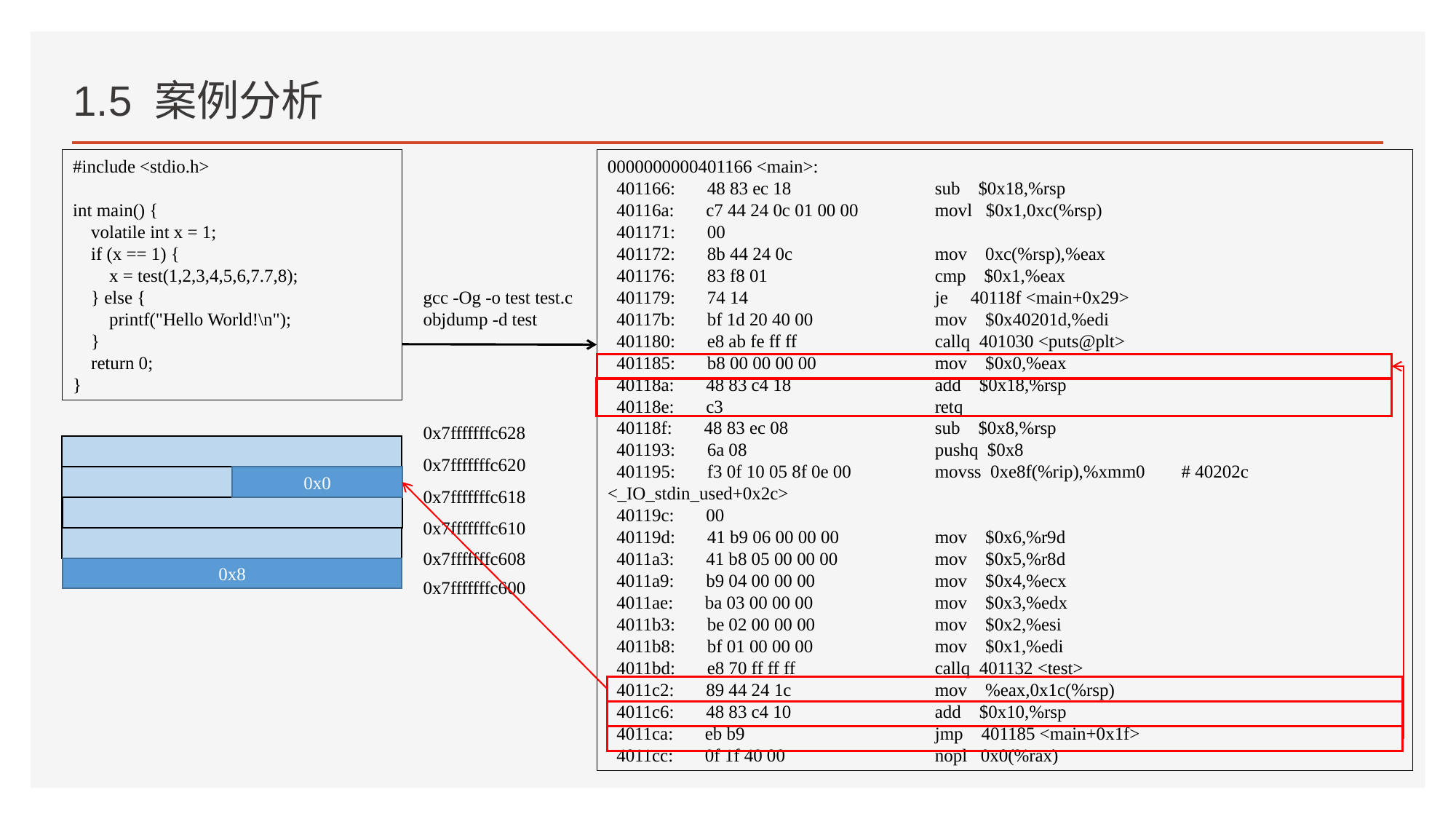

# 1.5 案例分析
#include <stdio.h>

int main() {
    volatile int x = 1;
    if (x == 1) {
        x = test(1,2,3,4,5,6,7.7,8);
    } else {
        printf("Hello World!\n");
    }
    return 0;
}
0000000000401166 <main>:
  401166:       48 83 ec 18		sub    $0x18,%rsp
  40116a:       c7 44 24 0c 01 00 00	movl   $0x1,0xc(%rsp)
  401171:       00
  401172:       8b 44 24 0c		mov    0xc(%rsp),%eax
  401176:       83 f8 01		cmp    $0x1,%eax
  401179:       74 14		je     40118f <main+0x29>
  40117b:       bf 1d 20 40 00		mov    $0x40201d,%edi
  401180:       e8 ab fe ff ff		callq  401030 <puts@plt>
  401185:       b8 00 00 00 00		mov    $0x0,%eax
  40118a:       48 83 c4 18		add    $0x18,%rsp
  40118e:       c3		retq
  40118f:       48 83 ec 08		sub    $0x8,%rsp
  401193:       6a 08		pushq  $0x8
  401195:       f3 0f 10 05 8f 0e 00	movss  0xe8f(%rip),%xmm0        # 40202c <_IO_stdin_used+0x2c>
  40119c:       00
  40119d:       41 b9 06 00 00 00	mov    $0x6,%r9d
  4011a3:       41 b8 05 00 00 00	mov    $0x5,%r8d
  4011a9:       b9 04 00 00 00		mov    $0x4,%ecx
  4011ae:       ba 03 00 00 00		mov    $0x3,%edx
  4011b3:       be 02 00 00 00		mov    $0x2,%esi
  4011b8:       bf 01 00 00 00		mov    $0x1,%edi
  4011bd:       e8 70 ff ff ff		callq  401132 <test>
  4011c2:       89 44 24 1c		mov    %eax,0x1c(%rsp)
  4011c6:       48 83 c4 10		add    $0x10,%rsp
  4011ca:       eb b9		jmp    401185 <main+0x1f>
  4011cc:       0f 1f 40 00		nopl   0x0(%rax)
gcc -Og -o test test.c
objdump -d test

0x7fffffffc628

0x7fffffffc620

0x1
0x0
0x7fffffffc618

0x7fffffffc610

0x7fffffffc608
0x8
0x7fffffffc600